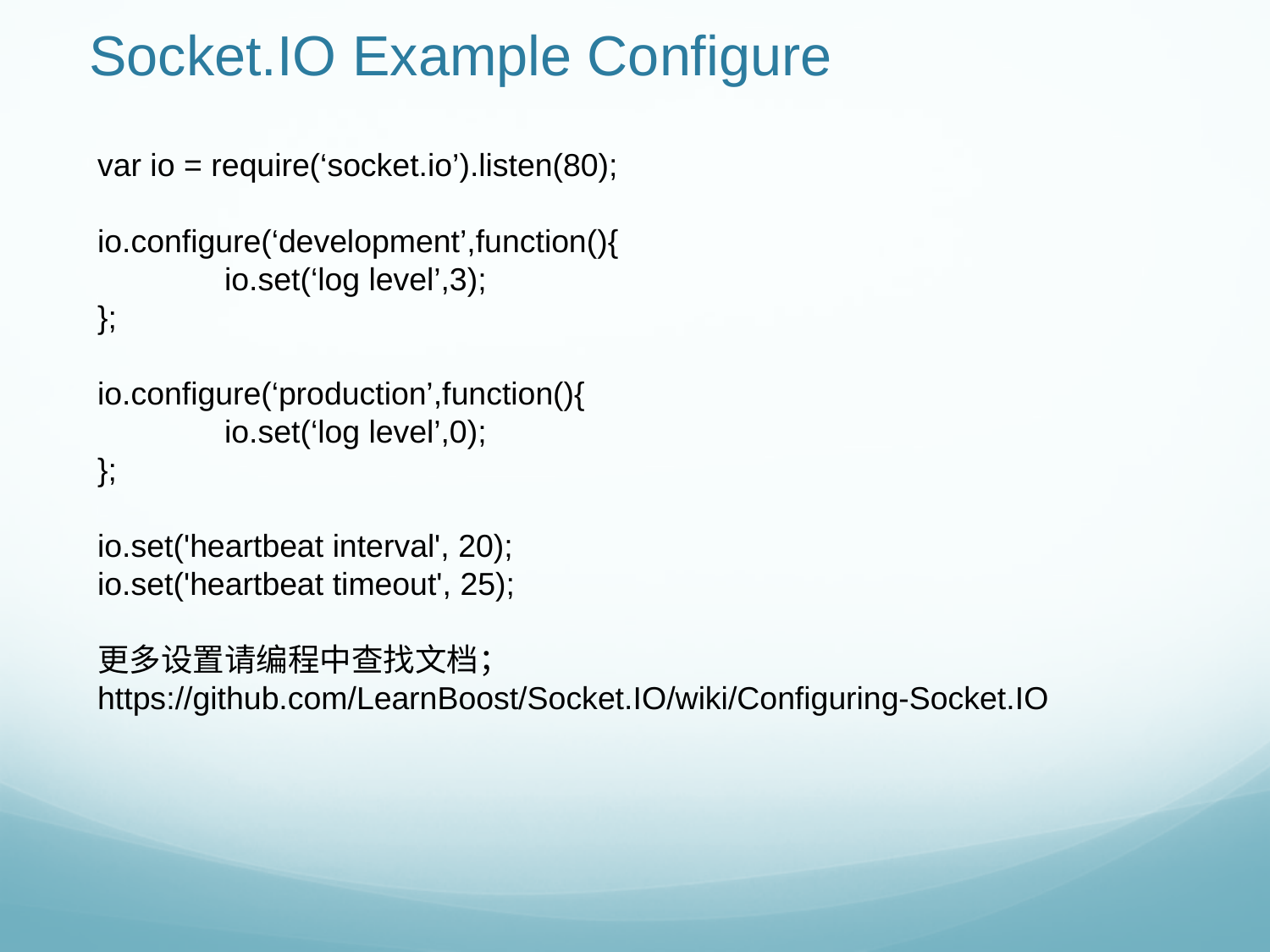

# Socket.IO Example Configure
var io = require(‘socket.io’).listen(80);

io.configure(‘development’,function(){
	io.set(‘log level’,3);
};

io.configure(‘production’,function(){
	io.set(‘log level’,0);
};

io.set('heartbeat interval', 20);
io.set('heartbeat timeout', 25);

更多设置请编程中查找文档；
https://github.com/LearnBoost/Socket.IO/wiki/Configuring-Socket.IO